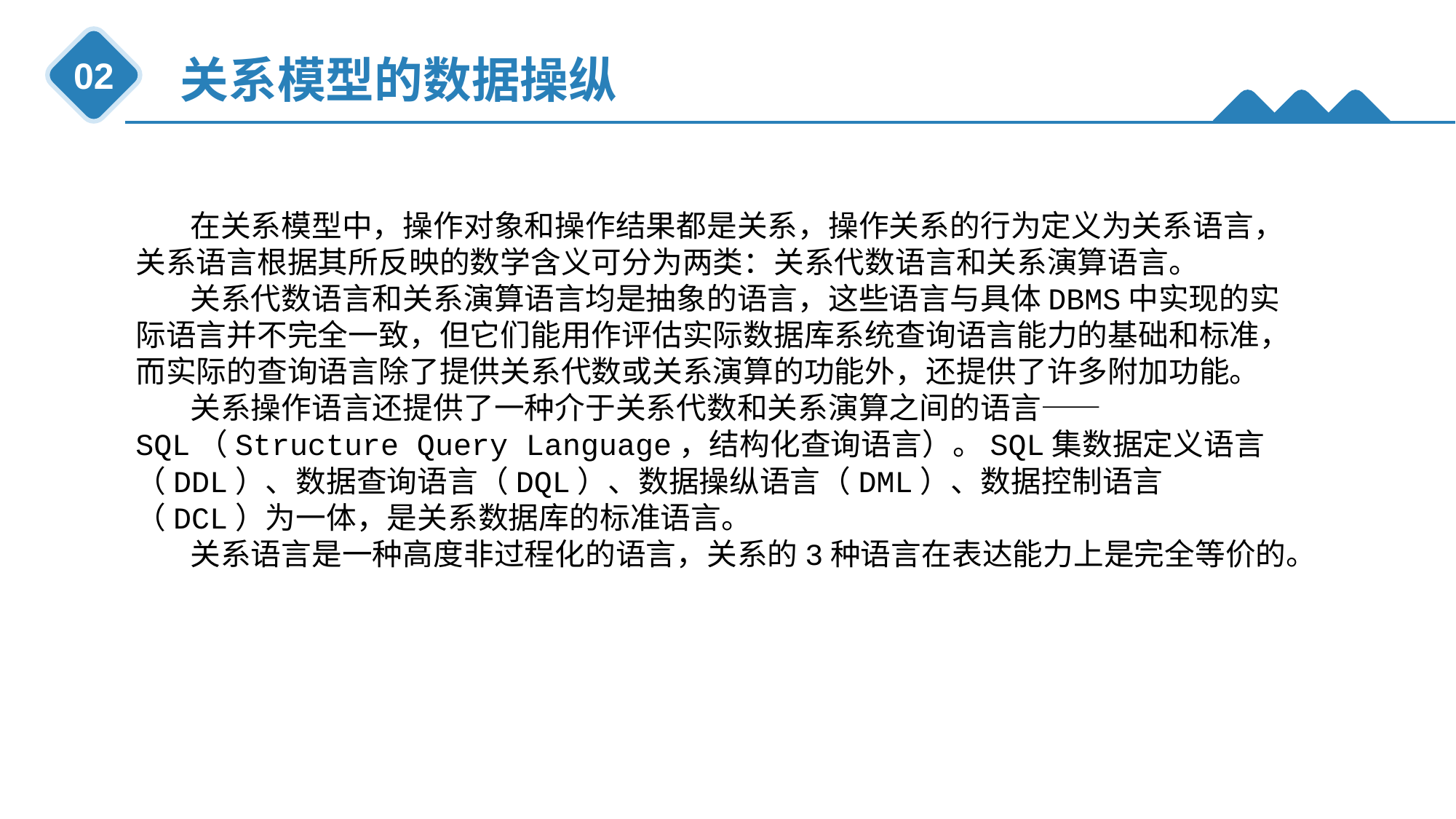

关系模型的数据操纵
02

在关系模型中，操作对象和操作结果都是关系，操作关系的行为定义为关系语言，关系语言根据其所反映的数学含义可分为两类：关系代数语言和关系演算语言。
关系代数语言和关系演算语言均是抽象的语言，这些语言与具体DBMS中实现的实际语言并不完全一致，但它们能用作评估实际数据库系统查询语言能力的基础和标准，而实际的查询语言除了提供关系代数或关系演算的功能外，还提供了许多附加功能。
关系操作语言还提供了一种介于关系代数和关系演算之间的语言——SQL（Structure Query Language，结构化查询语言）。SQL集数据定义语言（DDL）、数据查询语言（DQL）、数据操纵语言（DML）、数据控制语言（DCL）为一体，是关系数据库的标准语言。
关系语言是一种高度非过程化的语言，关系的3种语言在表达能力上是完全等价的。